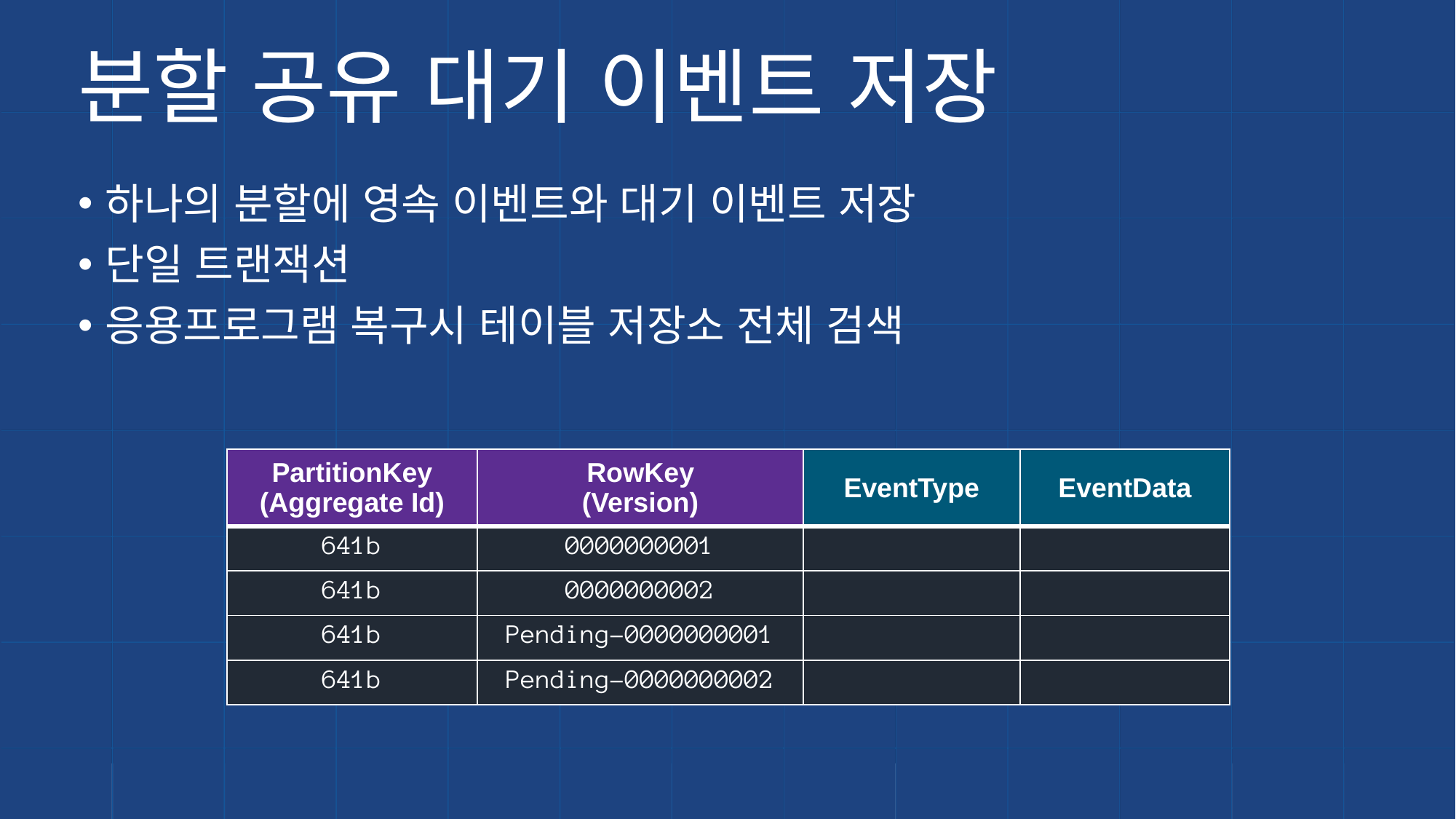

# 분할 공유 대기 이벤트 저장
하나의 분할에 영속 이벤트와 대기 이벤트 저장
단일 트랜잭션
응용프로그램 복구시 테이블 저장소 전체 검색
| PartitionKey (Aggregate Id) | RowKey (Version) | EventType | EventData |
| --- | --- | --- | --- |
| 641b | 0000000001 |  |  |
| 641b | 0000000002 |  |  |
| 641b | Pending-0000000001 |  |  |
| 641b | Pending-0000000002 |  |  |